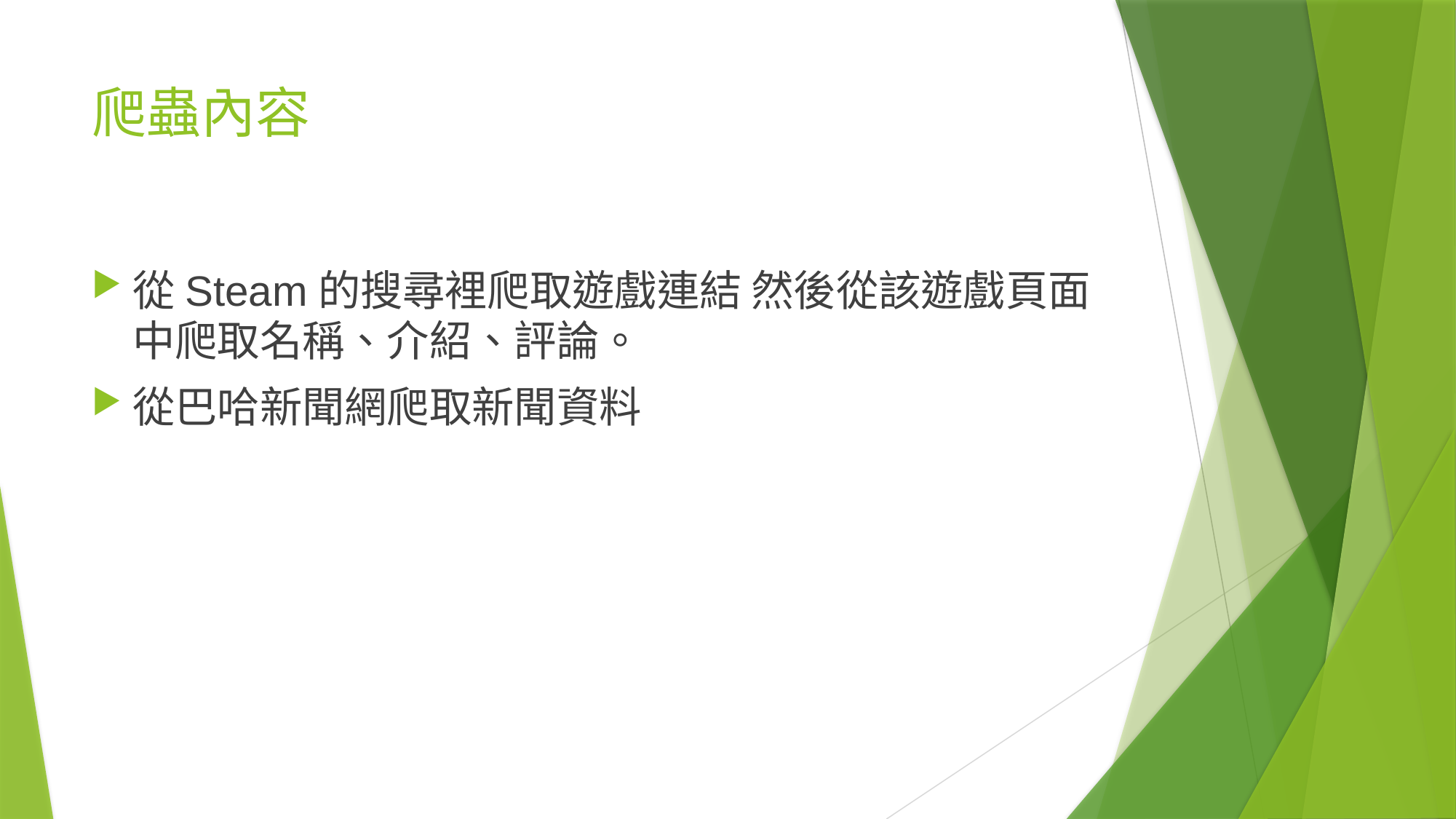

# 爬蟲內容
從Steam的搜尋裡爬取遊戲連結 然後從該遊戲頁面中爬取名稱、介紹、評論。
從巴哈新聞網爬取新聞資料